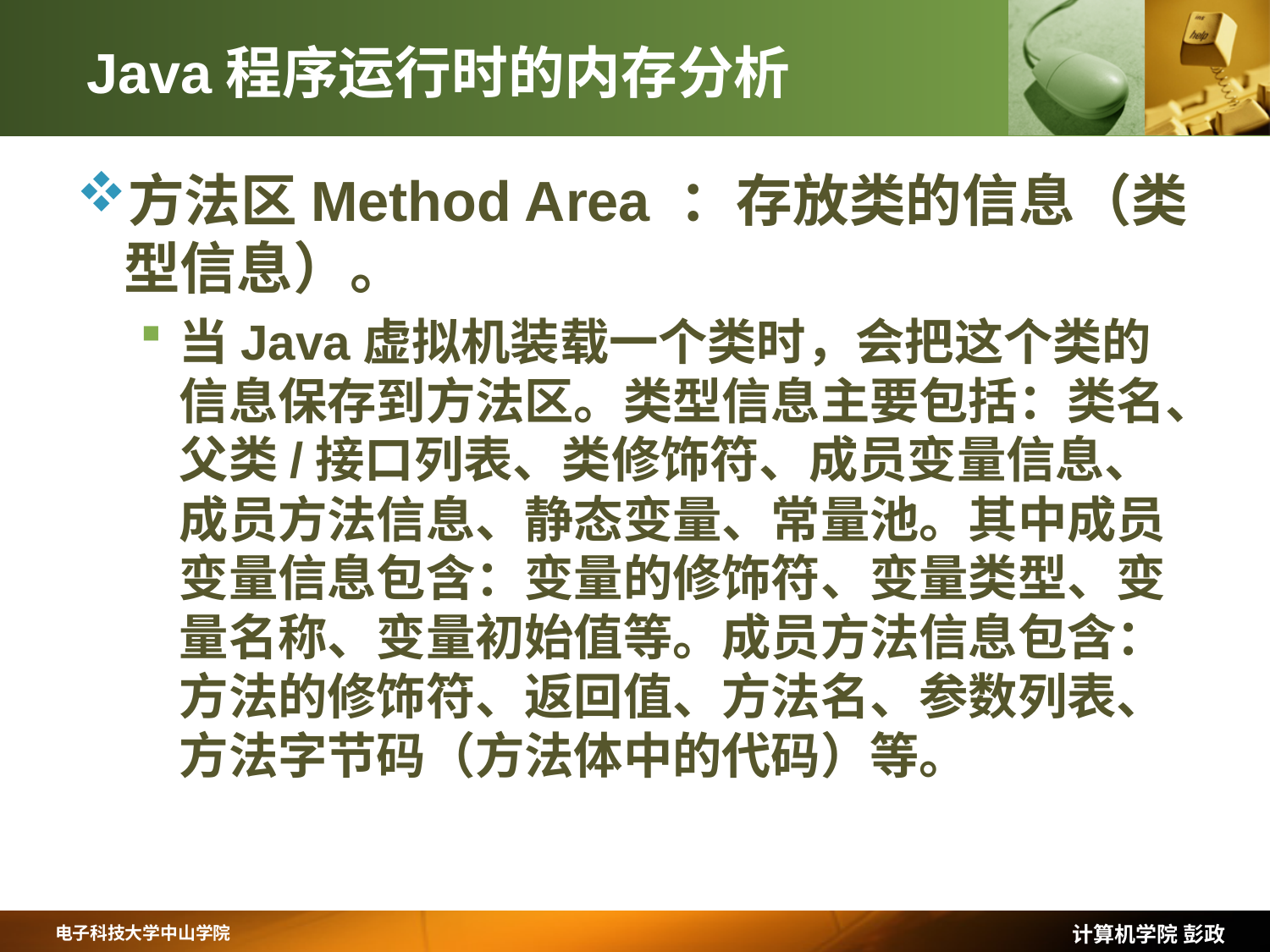

# Java程序运行时的内存分析
方法区Method Area ：存放类的信息（类型信息）。
当Java虚拟机装载一个类时，会把这个类的信息保存到方法区。类型信息主要包括：类名、父类/接口列表、类修饰符、成员变量信息、成员方法信息、静态变量、常量池。其中成员变量信息包含：变量的修饰符、变量类型、变量名称、变量初始值等。成员方法信息包含：方法的修饰符、返回值、方法名、参数列表、方法字节码（方法体中的代码）等。

计算机学院 彭政
电子科技大学中山学院